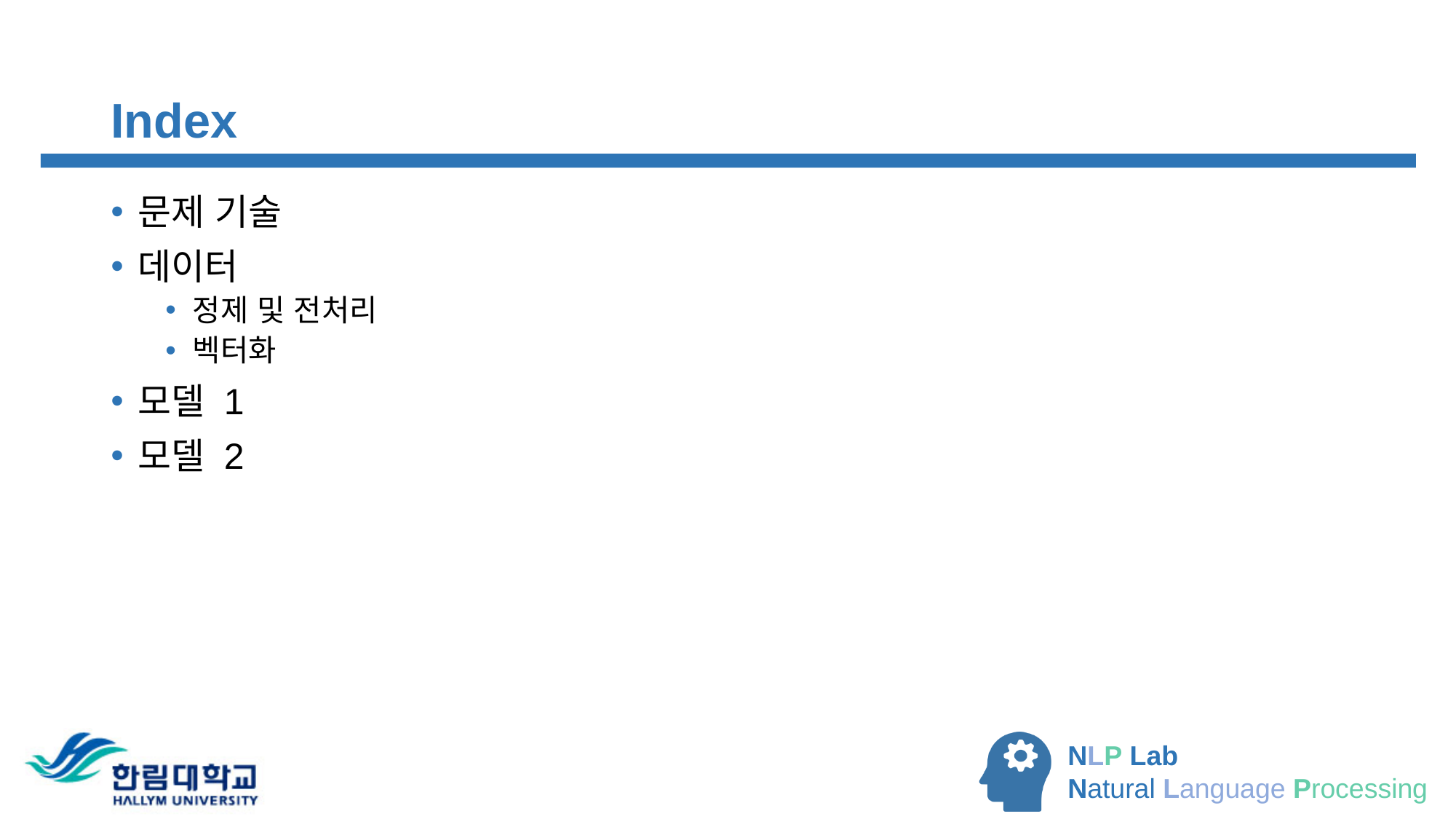

# Index
문제 기술
데이터
정제 및 전처리
벡터화
모델 1
모델 2